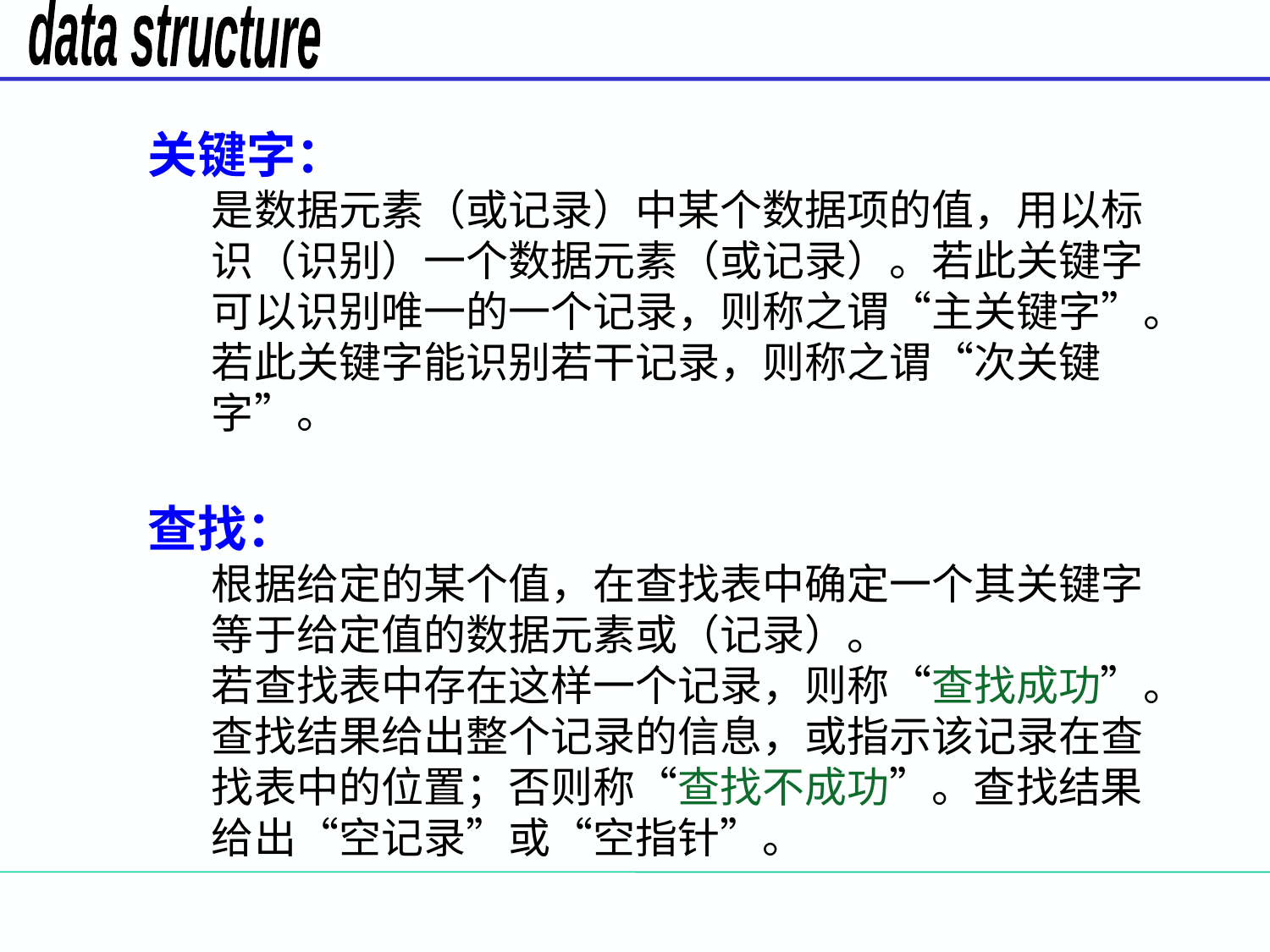

#
关键字：
是数据元素（或记录）中某个数据项的值，用以标识（识别）一个数据元素（或记录）。若此关键字可以识别唯一的一个记录，则称之谓“主关键字”。若此关键字能识别若干记录，则称之谓“次关键字”。

查找：
根据给定的某个值，在查找表中确定一个其关键字等于给定值的数据元素或（记录）。
若查找表中存在这样一个记录，则称“查找成功”。查找结果给出整个记录的信息，或指示该记录在查找表中的位置；否则称“查找不成功”。查找结果给出“空记录”或“空指针”。